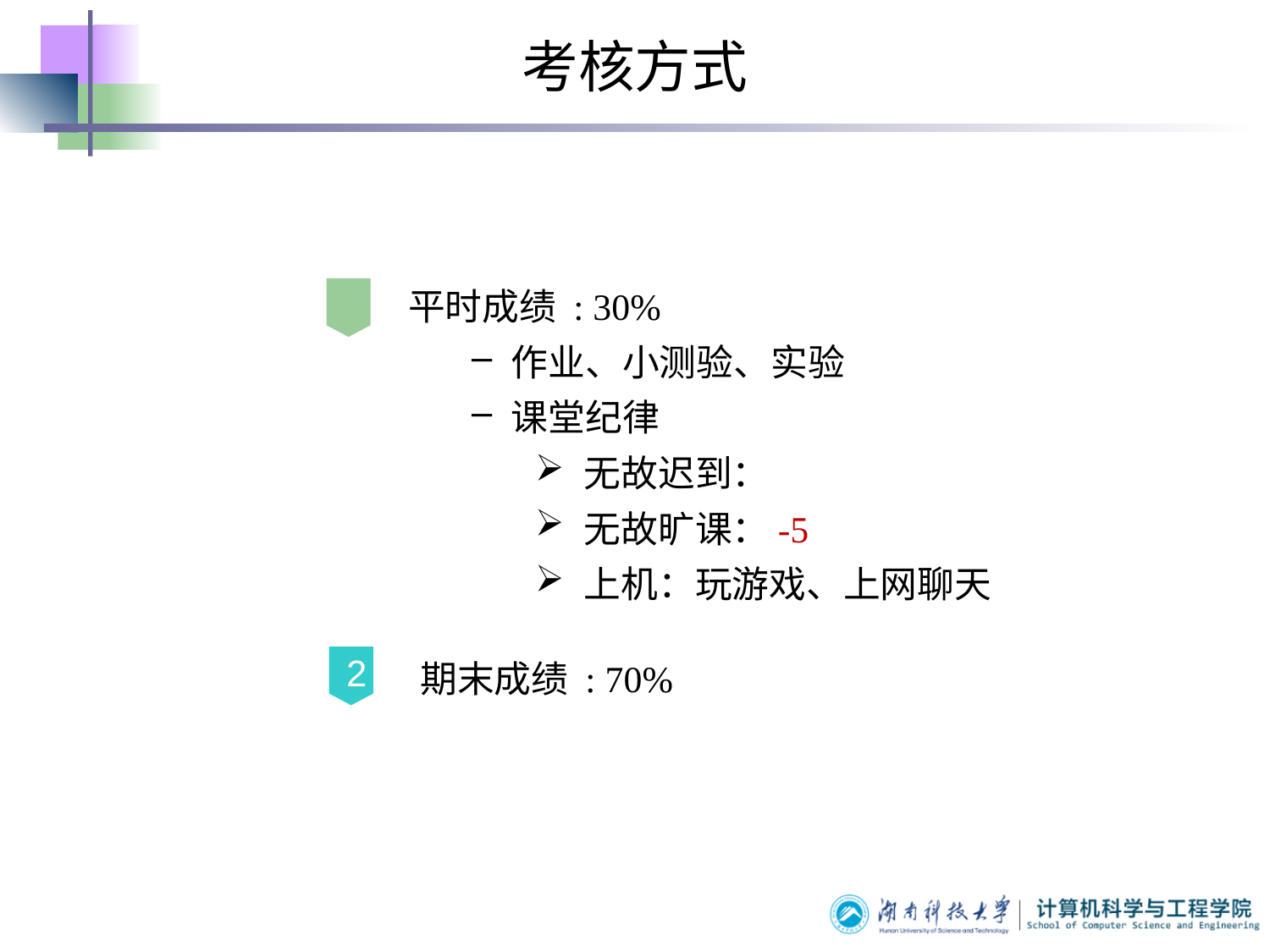

考核方式
平时成绩 : 30%
作业、小测验、实验
课堂纪律
 无故迟到：
 无故旷课：-5
 上机：玩游戏、上网聊天

1
期末成绩 : 70%

2